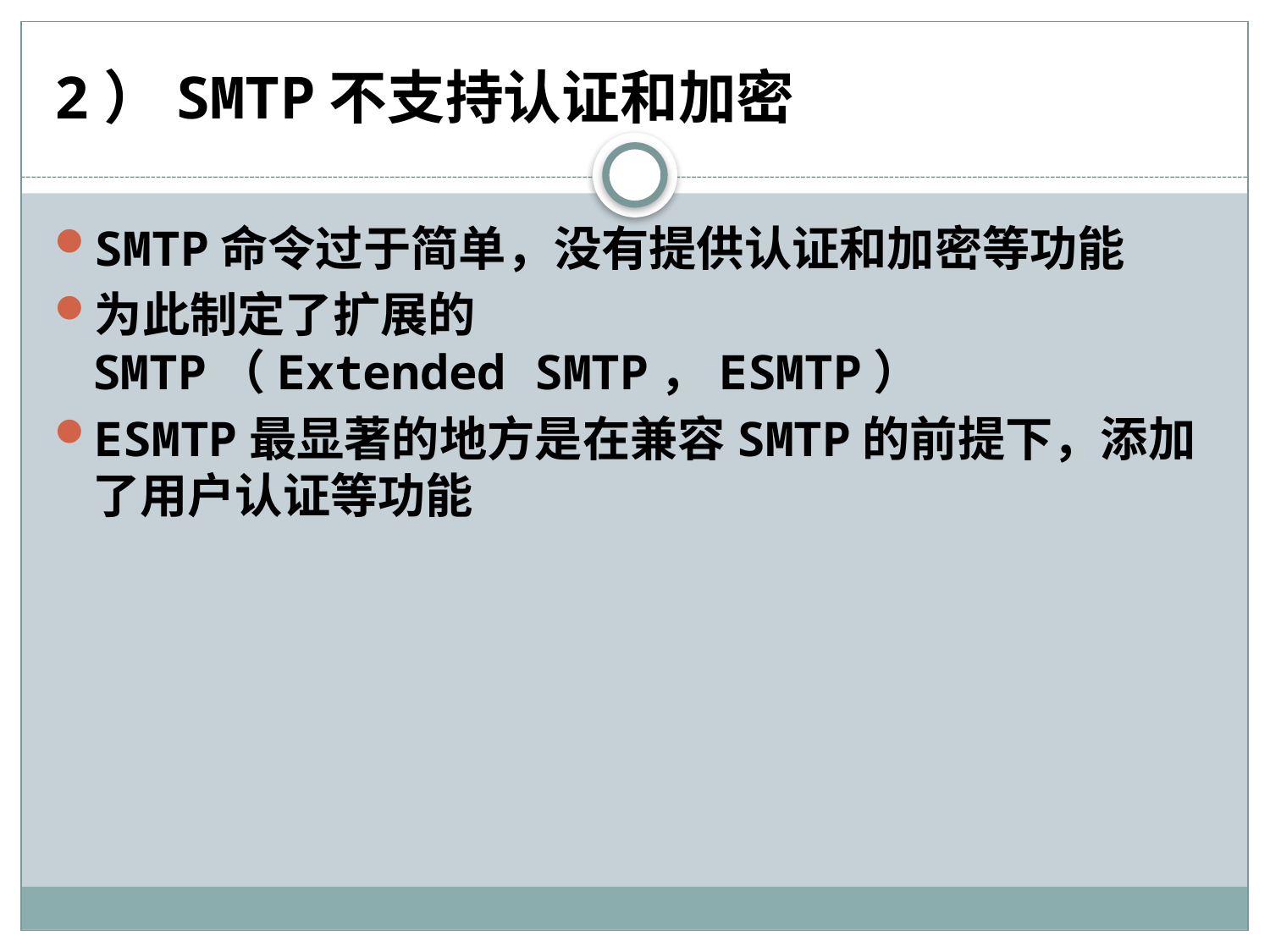

# 2）SMTP不支持认证和加密
SMTP命令过于简单，没有提供认证和加密等功能
为此制定了扩展的SMTP（Extended SMTP，ESMTP）
ESMTP最显著的地方是在兼容SMTP的前提下，添加了用户认证等功能